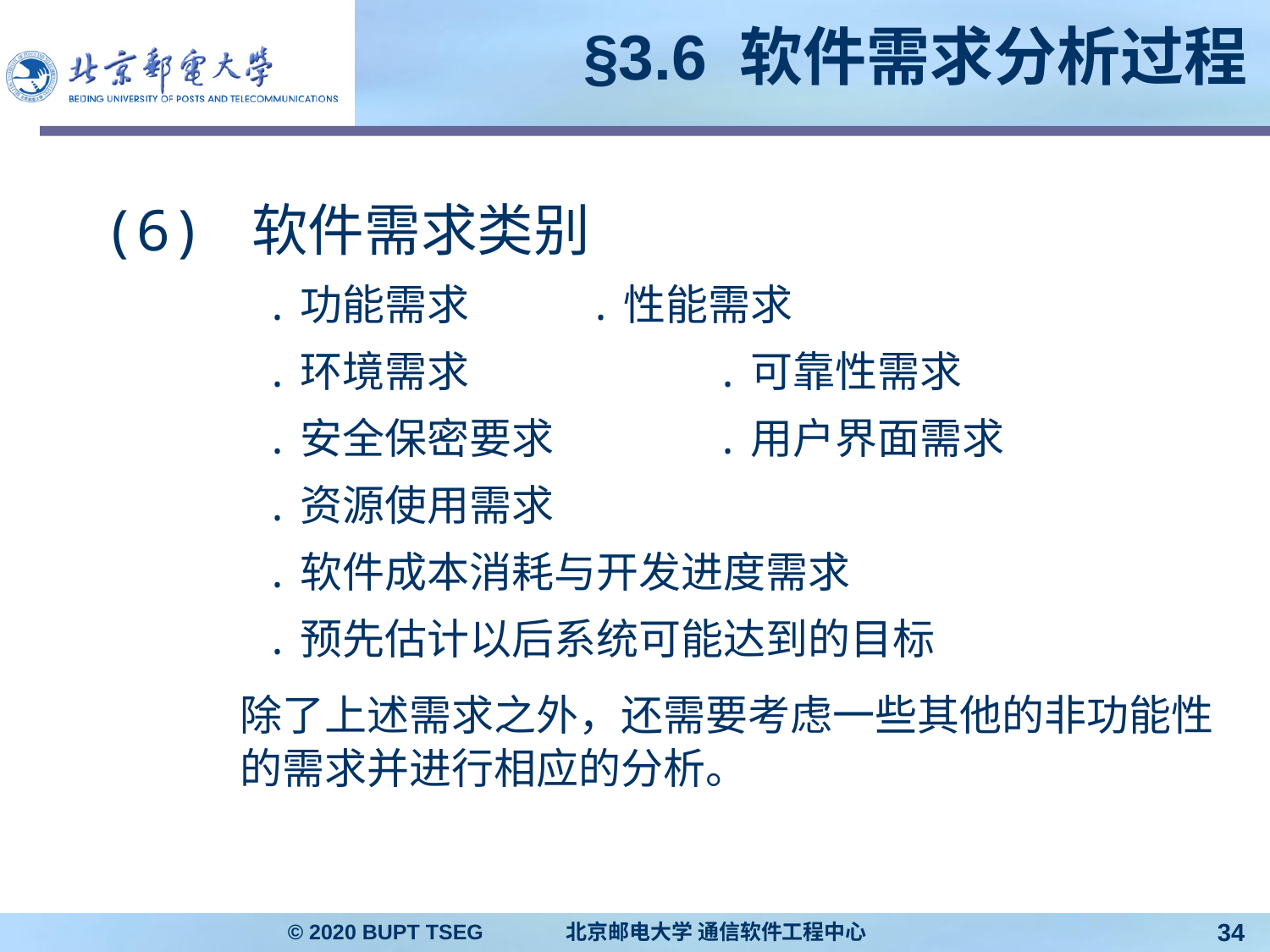

# §3.6 软件需求分析过程
(6) 软件需求类别
.功能需求   	 .性能需求
.环境需求 		 .可靠性需求
.安全保密要求  	 .用户界面需求
.资源使用需求
.软件成本消耗与开发进度需求
.预先估计以后系统可能达到的目标
	除了上述需求之外，还需要考虑一些其他的非功能性的需求并进行相应的分析。
© 2020 BUPT TSEG             北京邮电大学 通信软件工程中心